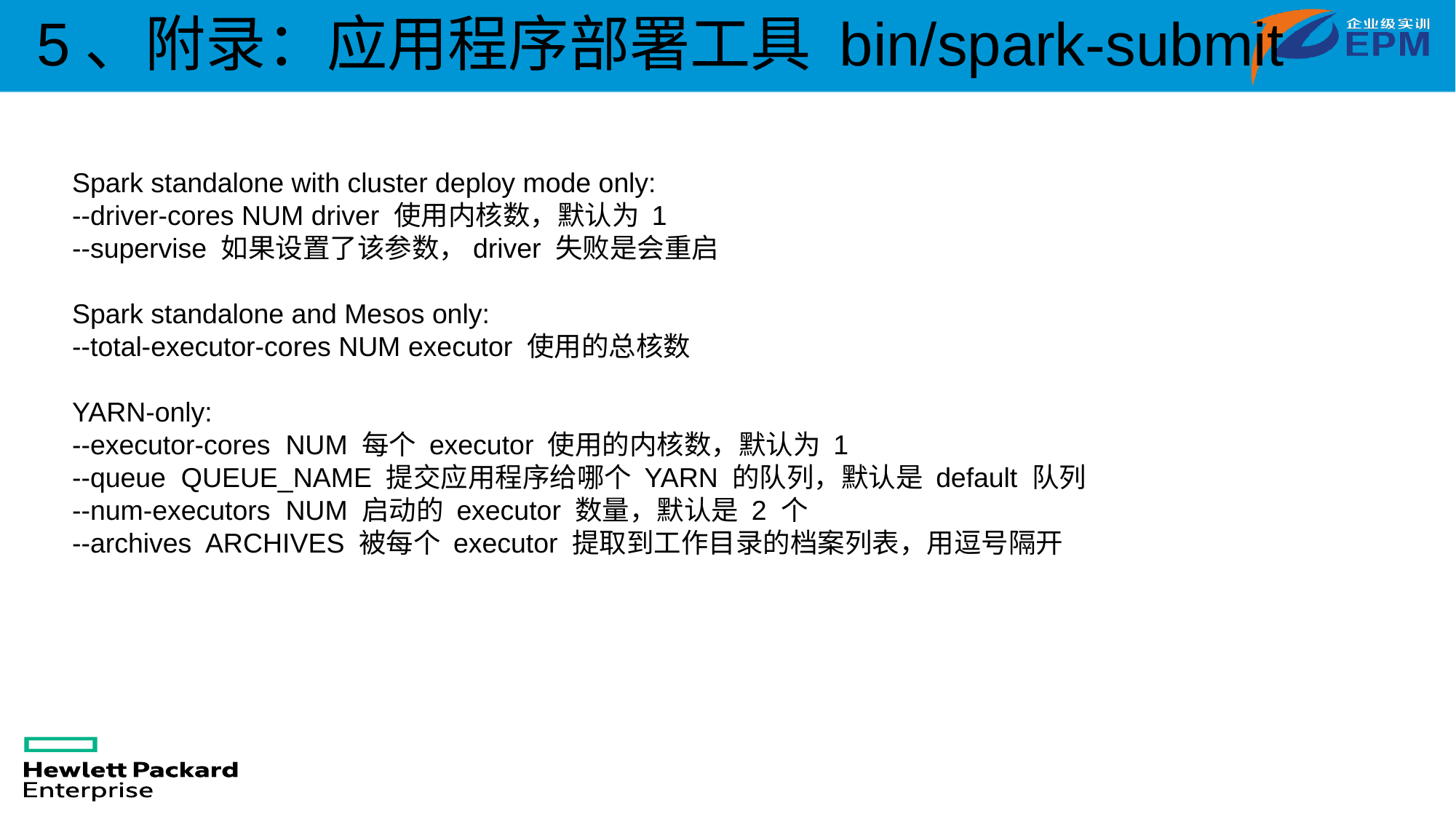

5、附录：应用程序部署工具 bin/spark-submit
Spark standalone with cluster deploy mode only:
--driver-cores NUM driver 使用内核数，默认为 1
--supervise 如果设置了该参数，driver 失败是会重启

Spark standalone and Mesos only:
--total-executor-cores NUM executor 使用的总核数

YARN-only:
--executor-cores  NUM 每个 executor 使用的内核数，默认为 1
--queue  QUEUE_NAME 提交应用程序给哪个 YARN 的队列，默认是 default 队列
--num-executors  NUM 启动的 executor 数量，默认是 2 个
--archives  ARCHIVES 被每个 executor 提取到工作目录的档案列表，用逗号隔开